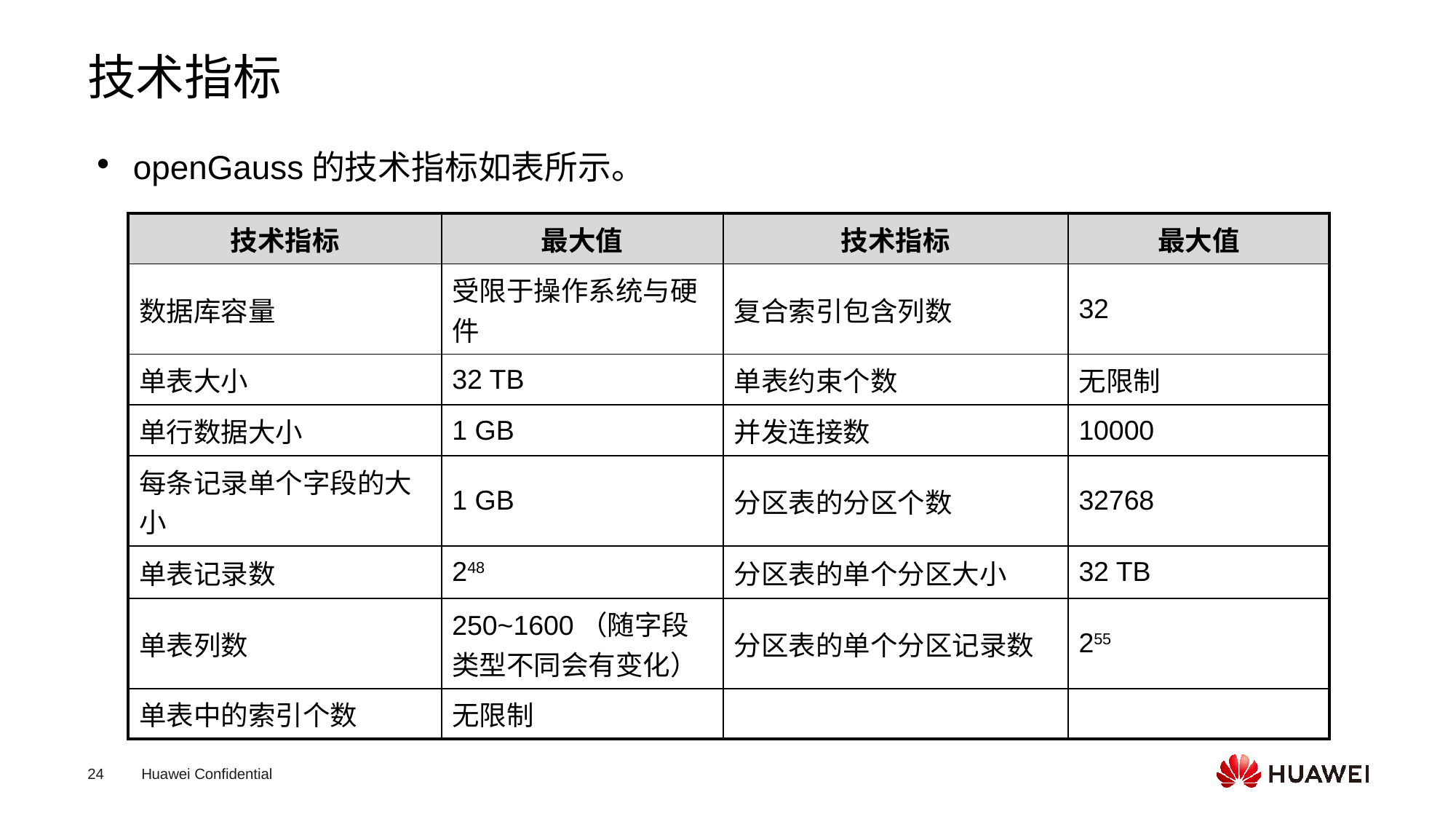

# 技术指标
openGauss的技术指标如表所示。
| 技术指标 | 最大值 | 技术指标 | 最大值 |
| --- | --- | --- | --- |
| 数据库容量 | 受限于操作系统与硬件 | 复合索引包含列数 | 32 |
| 单表大小 | 32 TB | 单表约束个数 | 无限制 |
| 单行数据大小 | 1 GB | 并发连接数 | 10000 |
| 每条记录单个字段的大小 | 1 GB | 分区表的分区个数 | 32768 |
| 单表记录数 | 248 | 分区表的单个分区大小 | 32 TB |
| 单表列数 | 250~1600（随字段类型不同会有变化） | 分区表的单个分区记录数 | 255 |
| 单表中的索引个数 | 无限制 |  |  |